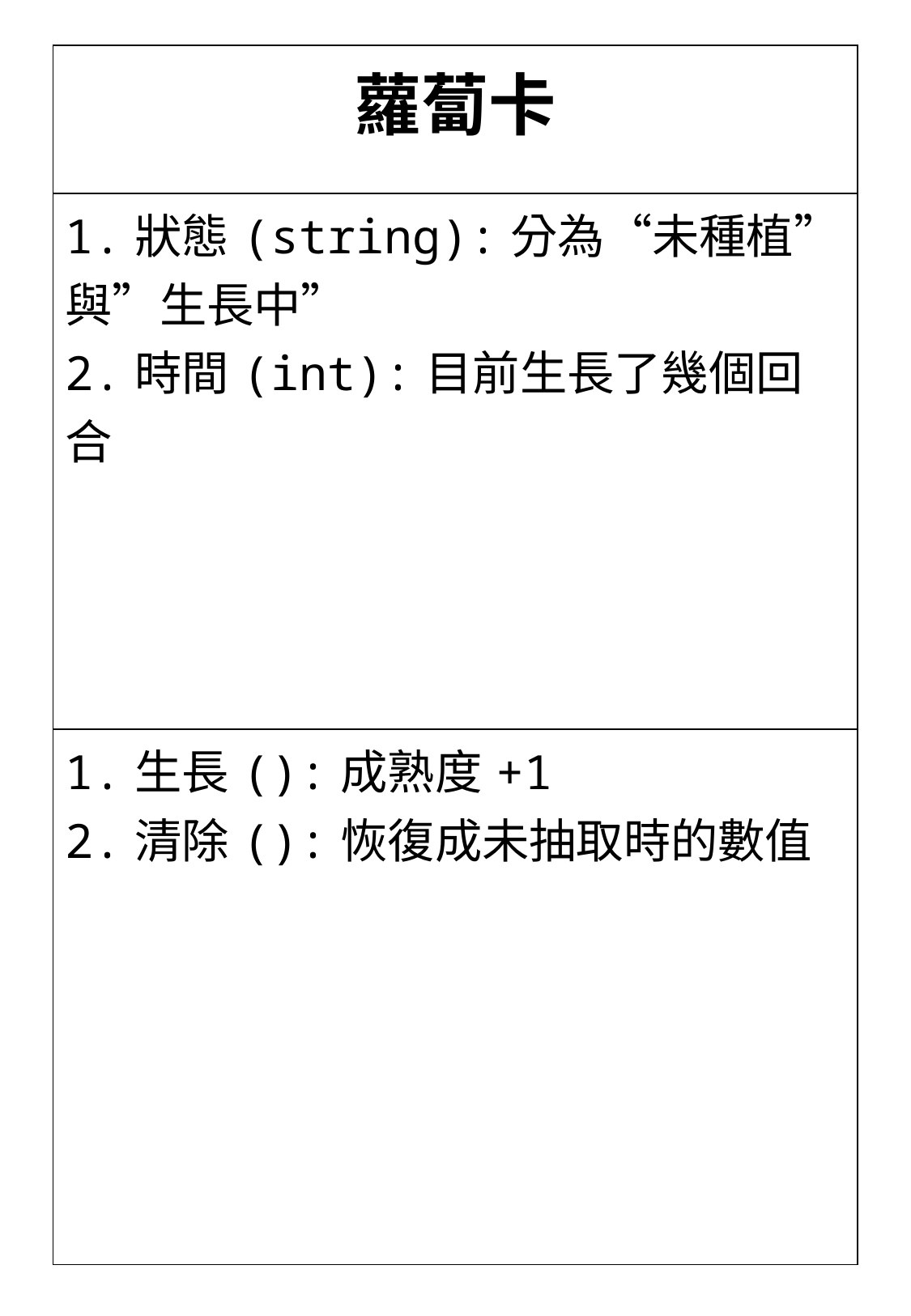

| 蘿蔔卡 |
| --- |
| 1.狀態(string):分為“未種植”與”生長中” 2.時間(int):目前生長了幾個回合 |
| 1.生長():成熟度+1 2.清除():恢復成未抽取時的數值 |